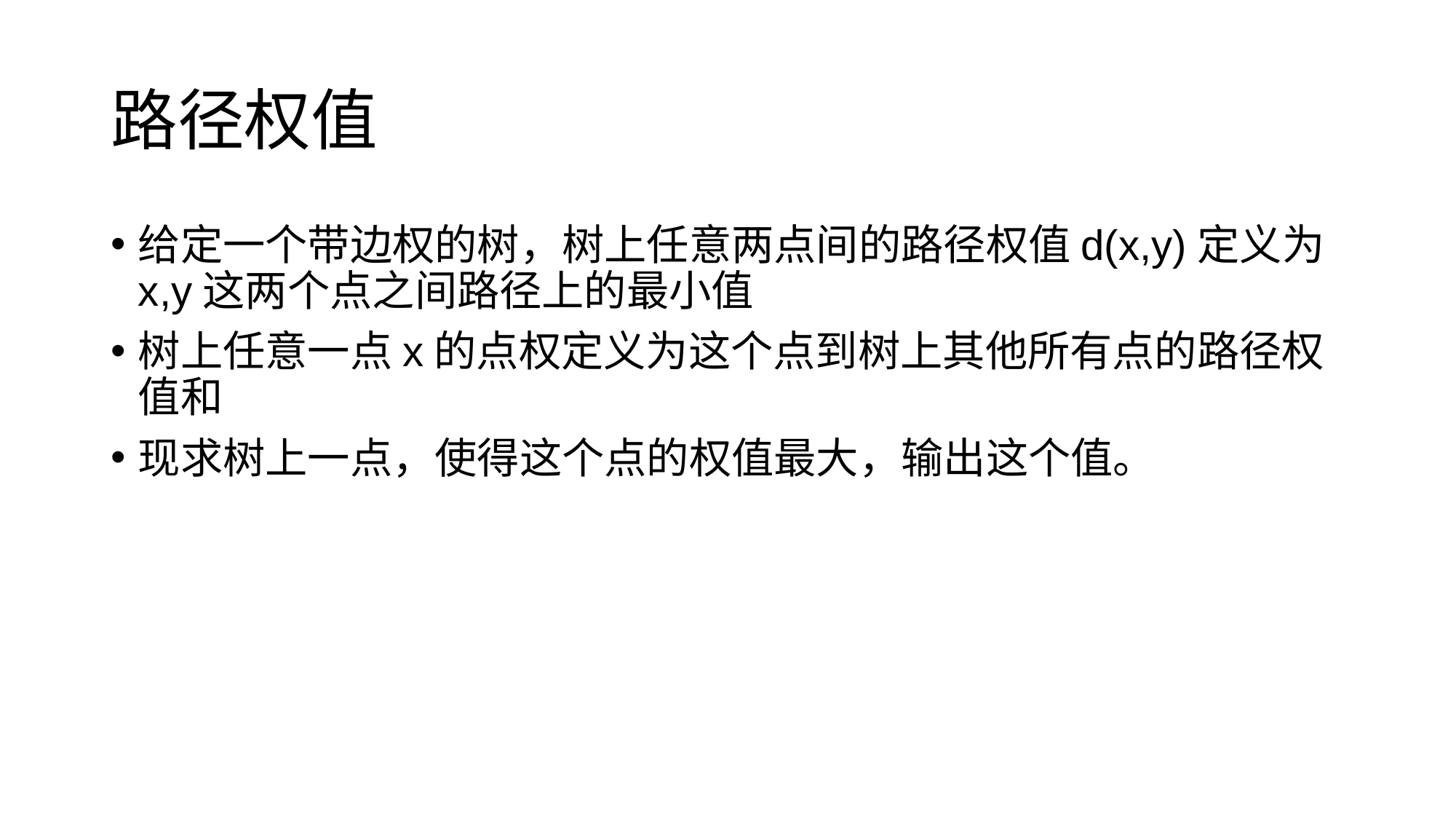

# 路径权值
给定一个带边权的树，树上任意两点间的路径权值d(x,y)定义为x,y这两个点之间路径上的最小值
树上任意一点x的点权定义为这个点到树上其他所有点的路径权值和
现求树上一点，使得这个点的权值最大，输出这个值。